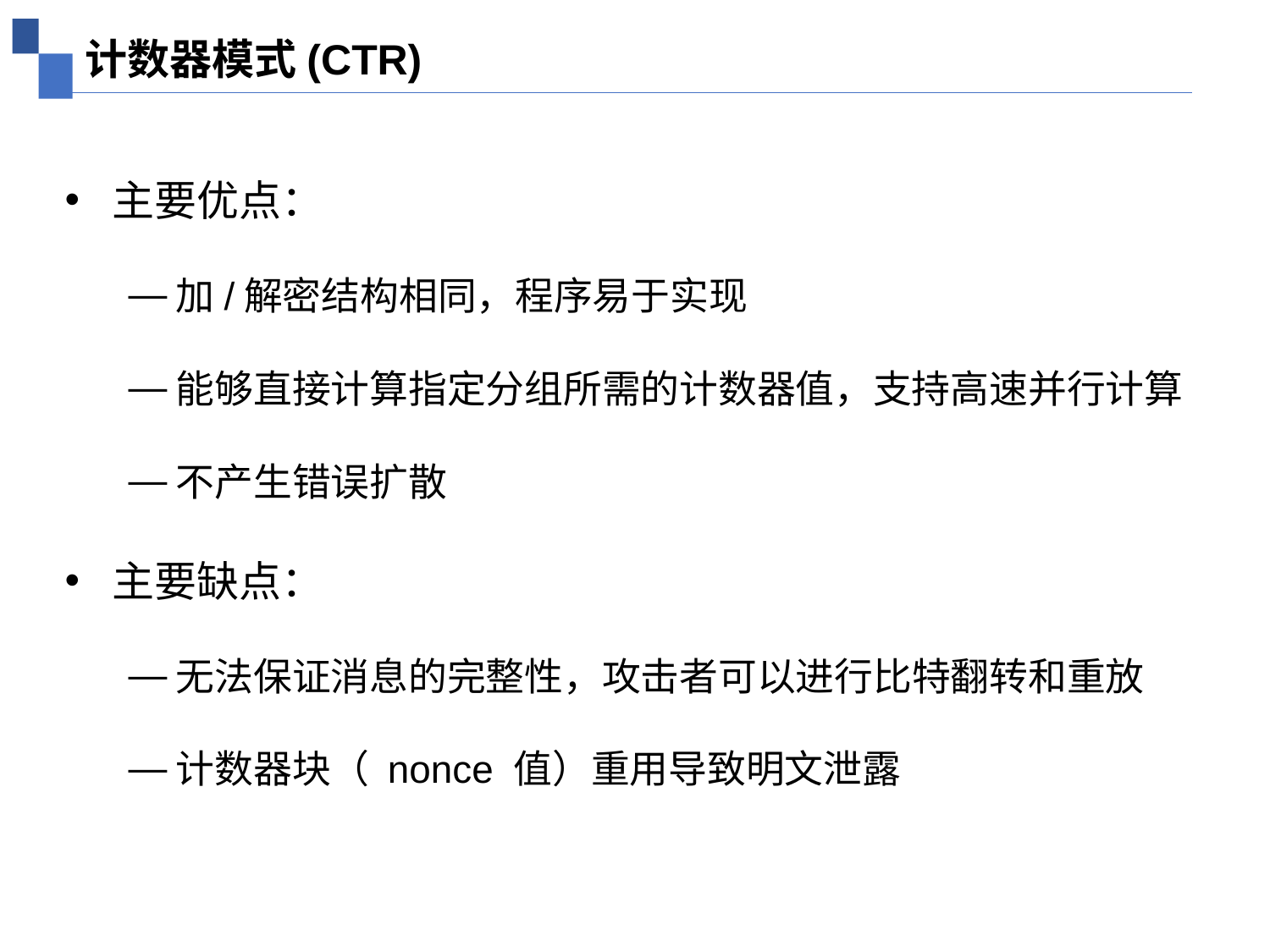

计数器模式(CTR)
主要优点：
加/解密结构相同，程序易于实现
能够直接计算指定分组所需的计数器值，支持高速并行计算
不产生错误扩散
主要缺点：
无法保证消息的完整性，攻击者可以进行比特翻转和重放
计数器块（ nonce 值）重用导致明文泄露
27